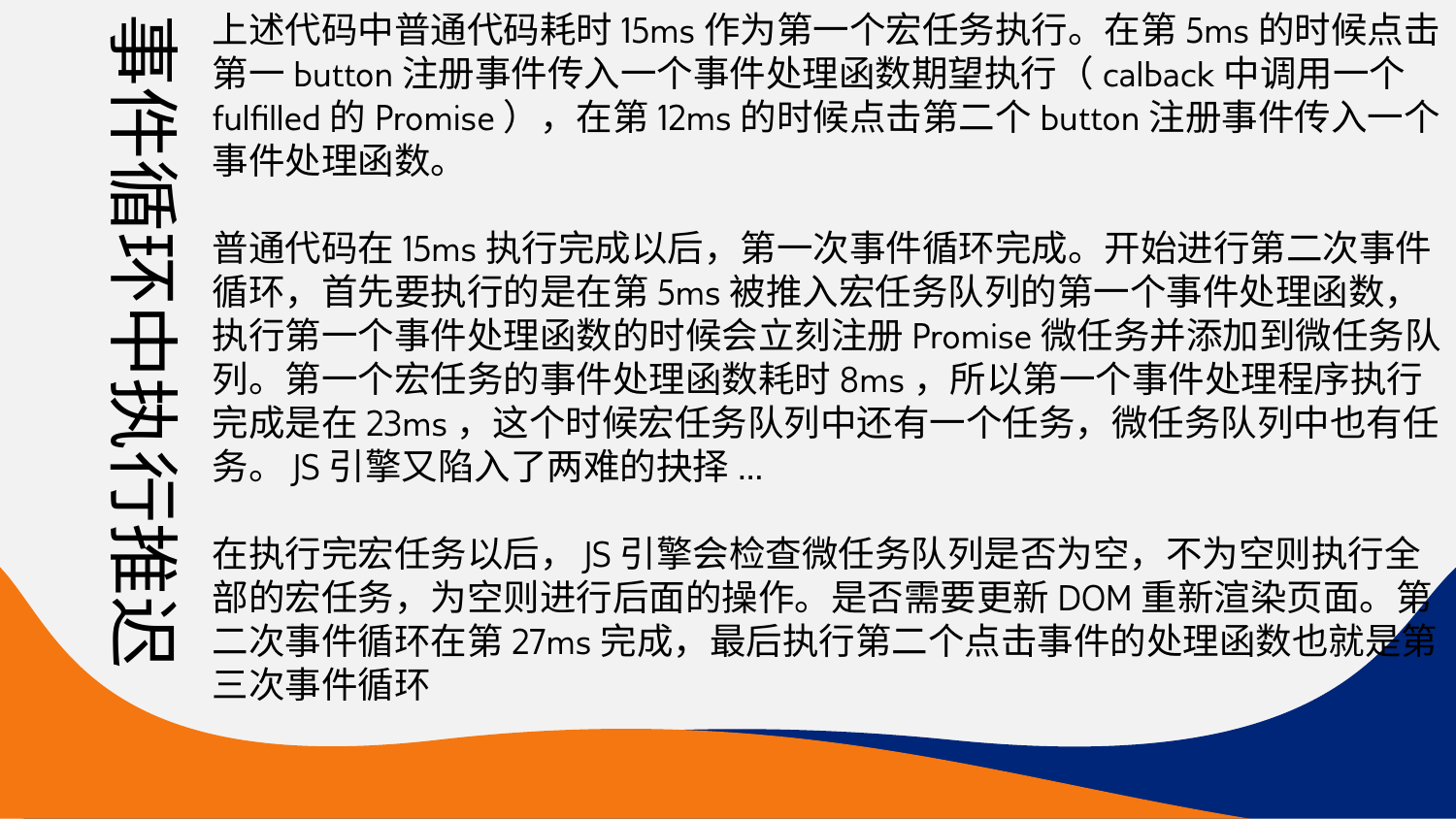

上述代码中普通代码耗时15ms作为第一个宏任务执行。在第5ms的时候点击第一button注册事件传入一个事件处理函数期望执行（calback中调用一个fulfilled的Promise），在第12ms的时候点击第二个button注册事件传入一个事件处理函数。

普通代码在15ms执行完成以后，第一次事件循环完成。开始进行第二次事件循环，首先要执行的是在第5ms被推入宏任务队列的第一个事件处理函数，执行第一个事件处理函数的时候会立刻注册Promise微任务并添加到微任务队列。第一个宏任务的事件处理函数耗时8ms，所以第一个事件处理程序执行完成是在23ms，这个时候宏任务队列中还有一个任务，微任务队列中也有任务。JS引擎又陷入了两难的抉择...

在执行完宏任务以后，JS引擎会检查微任务队列是否为空，不为空则执行全部的宏任务，为空则进行后面的操作。是否需要更新DOM重新渲染页面。第二次事件循环在第27ms完成，最后执行第二个点击事件的处理函数也就是第三次事件循环
事件循环中执行推迟